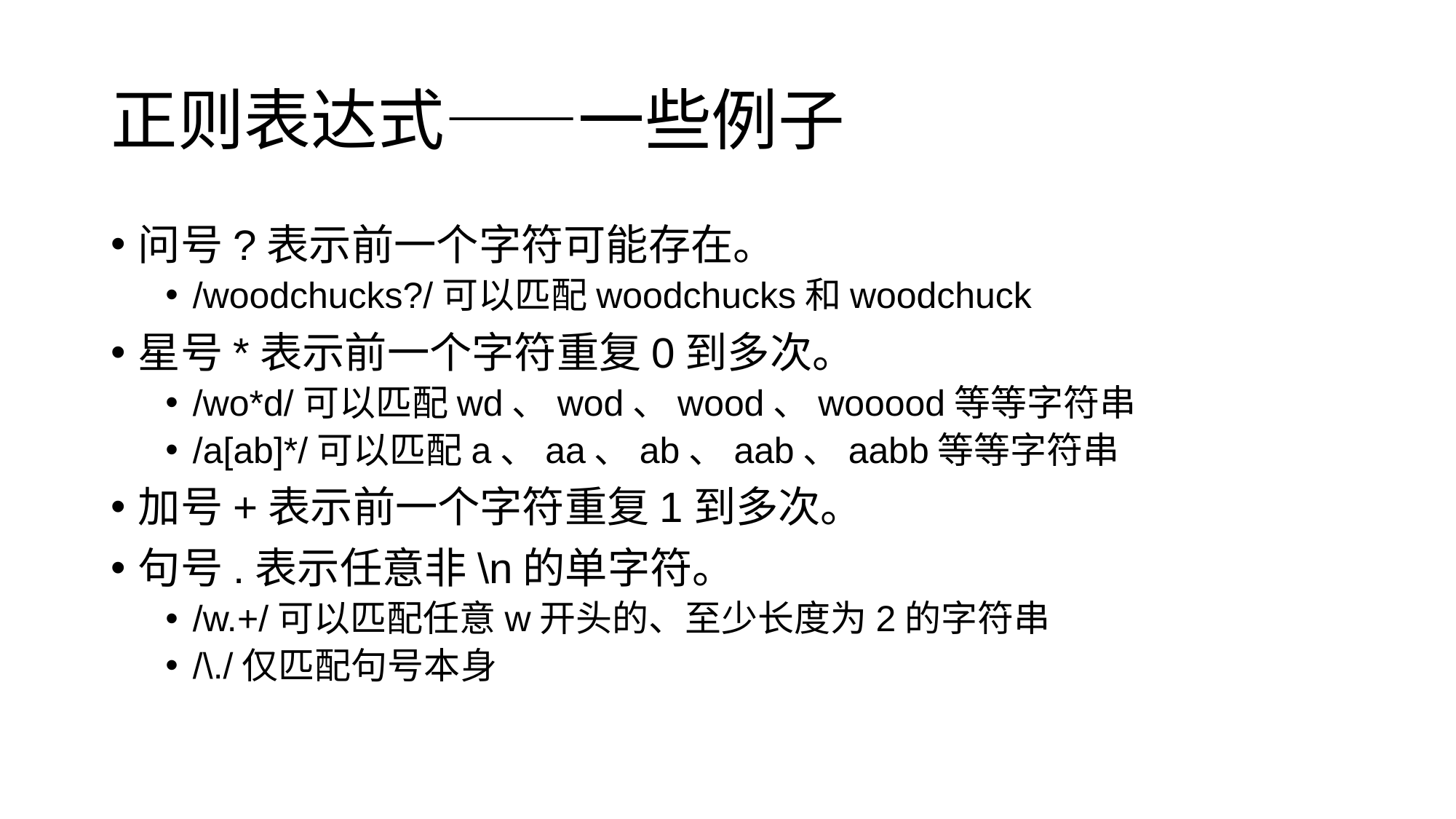

# 正则表达式——一些例子
问号?表示前一个字符可能存在。
/woodchucks?/可以匹配woodchucks和woodchuck
星号*表示前一个字符重复0到多次。
/wo*d/可以匹配wd、wod、wood、wooood等等字符串
/a[ab]*/可以匹配a、aa、ab、aab、aabb等等字符串
加号+表示前一个字符重复1到多次。
句号.表示任意非\n的单字符。
/w.+/可以匹配任意w开头的、至少长度为2的字符串
/\./仅匹配句号本身